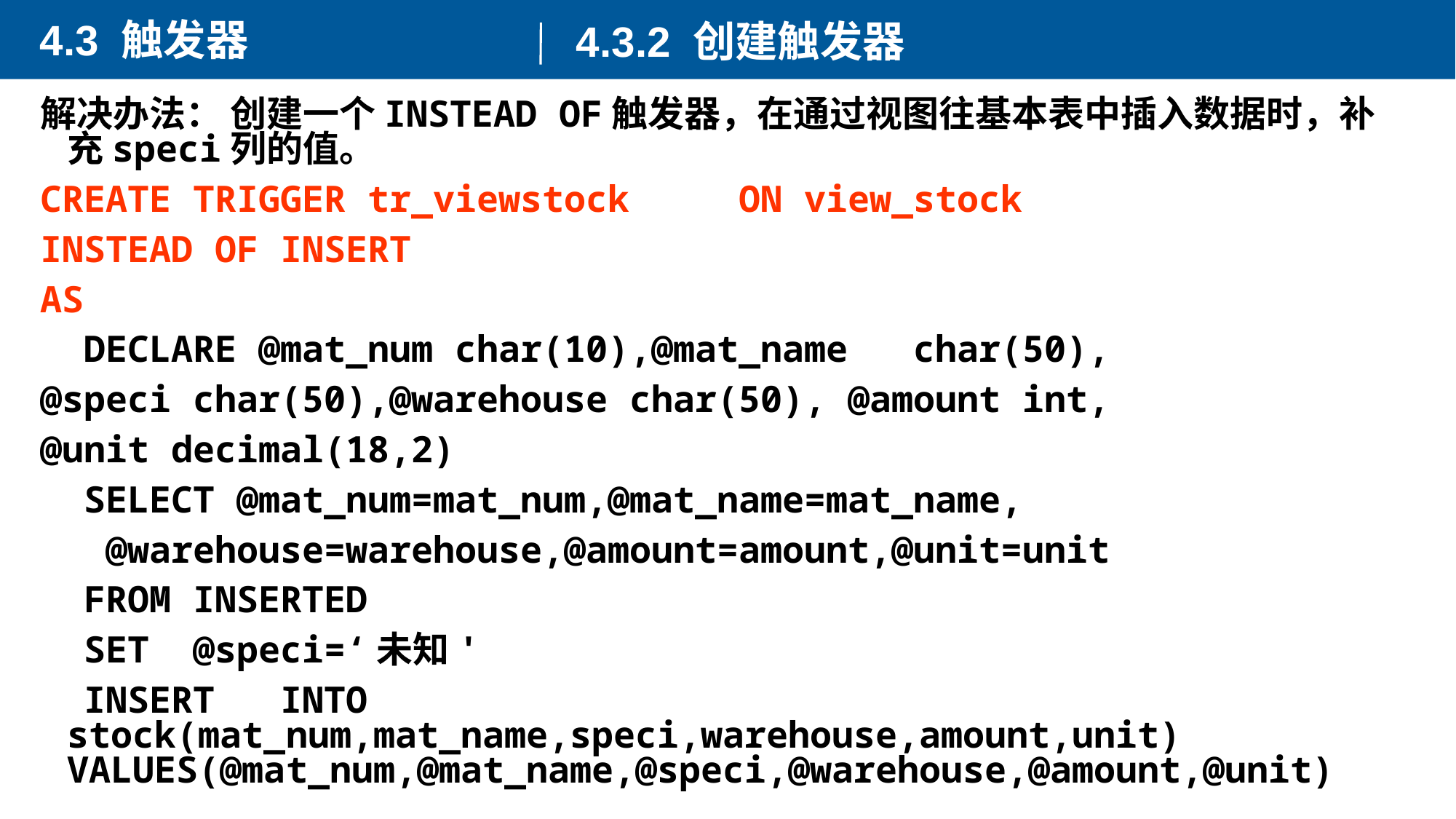

4.3 触发器
4.3.2 创建触发器
解决办法： 创建一个INSTEAD OF触发器，在通过视图往基本表中插入数据时，补充speci列的值。
CREATE TRIGGER tr_viewstock     ON view_stock
INSTEAD OF INSERT
AS
  DECLARE @mat_num char(10),@mat_name   char(50),
@speci char(50),@warehouse char(50), @amount int,
@unit decimal(18,2)
  SELECT @mat_num=mat_num,@mat_name=mat_name,
   @warehouse=warehouse,@amount=amount,@unit=unit
  FROM INSERTED
  SET  @speci=‘未知'
  INSERT   INTO stock(mat_num,mat_name,speci,warehouse,amount,unit) VALUES(@mat_num,@mat_name,@speci,@warehouse,@amount,@unit)